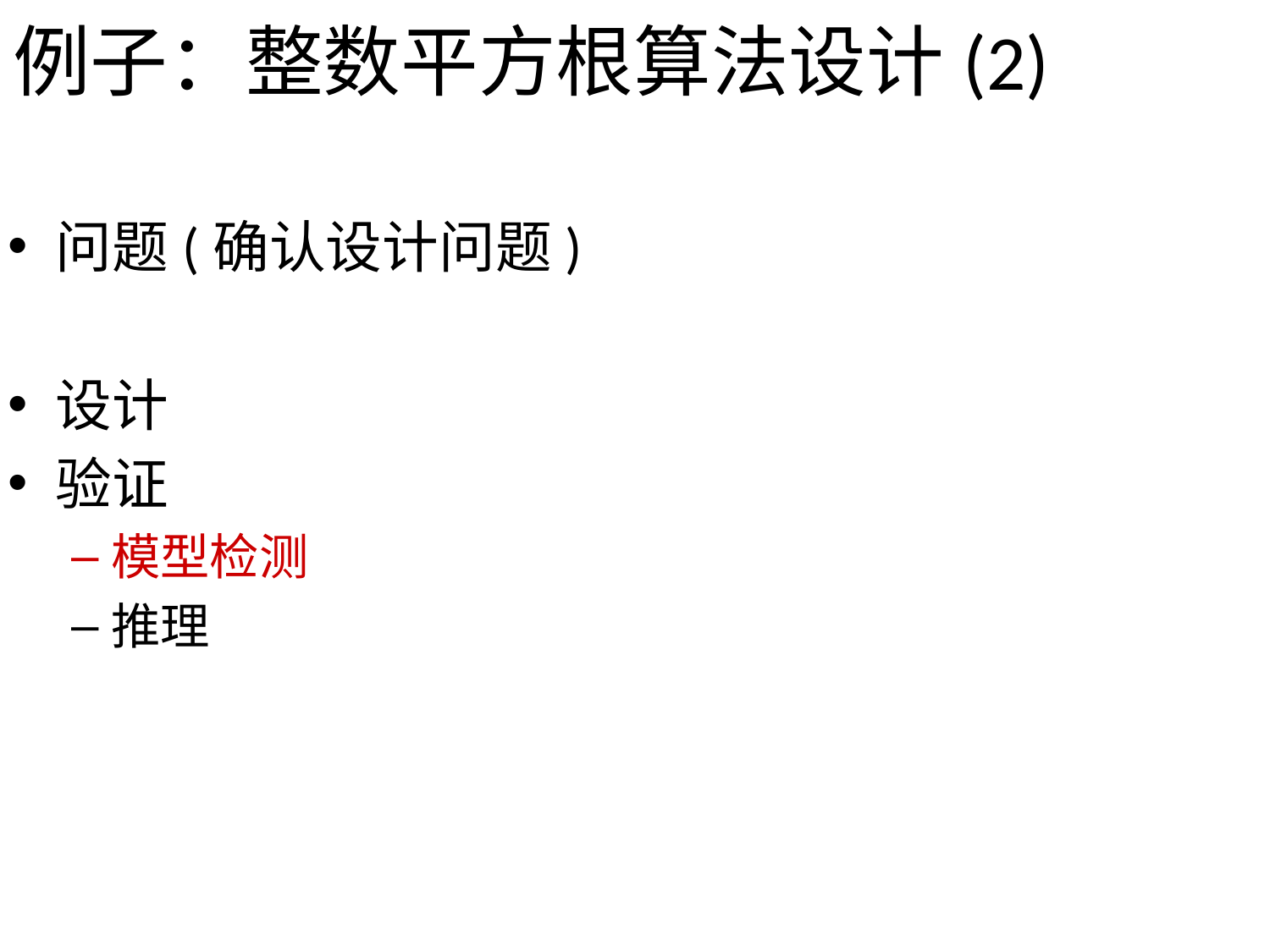

# 例子：整数平方根算法设计(2)

问题(确认设计问题)

设计
验证
模型检测
推理